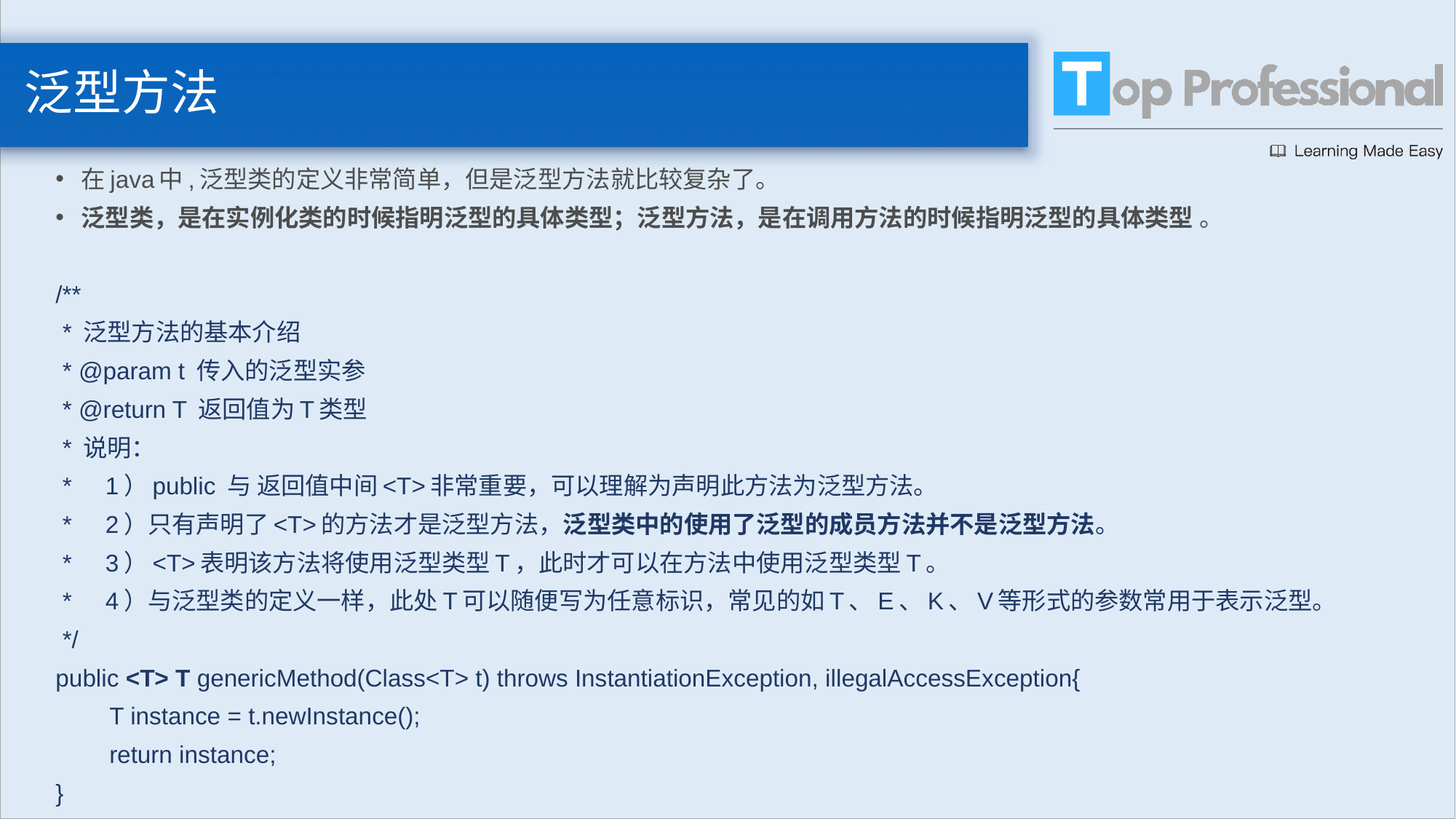

# 泛型方法
在java中,泛型类的定义非常简单，但是泛型方法就比较复杂了。
泛型类，是在实例化类的时候指明泛型的具体类型；泛型方法，是在调用方法的时候指明泛型的具体类型 。

/**
 * 泛型方法的基本介绍
 * @param t 传入的泛型实参
 * @return T 返回值为T类型
 * 说明：
 *     1）public 与 返回值中间<T>非常重要，可以理解为声明此方法为泛型方法。
 *     2）只有声明了<T>的方法才是泛型方法，泛型类中的使用了泛型的成员方法并不是泛型方法。
 *     3）<T>表明该方法将使用泛型类型T，此时才可以在方法中使用泛型类型T。
 *     4）与泛型类的定义一样，此处T可以随便写为任意标识，常见的如T、E、K、V等形式的参数常用于表示泛型。
 */
public <T> T genericMethod(Class<T> t) throws InstantiationException, illegalAccessException{
        T instance = t.newInstance();
        return instance;
}